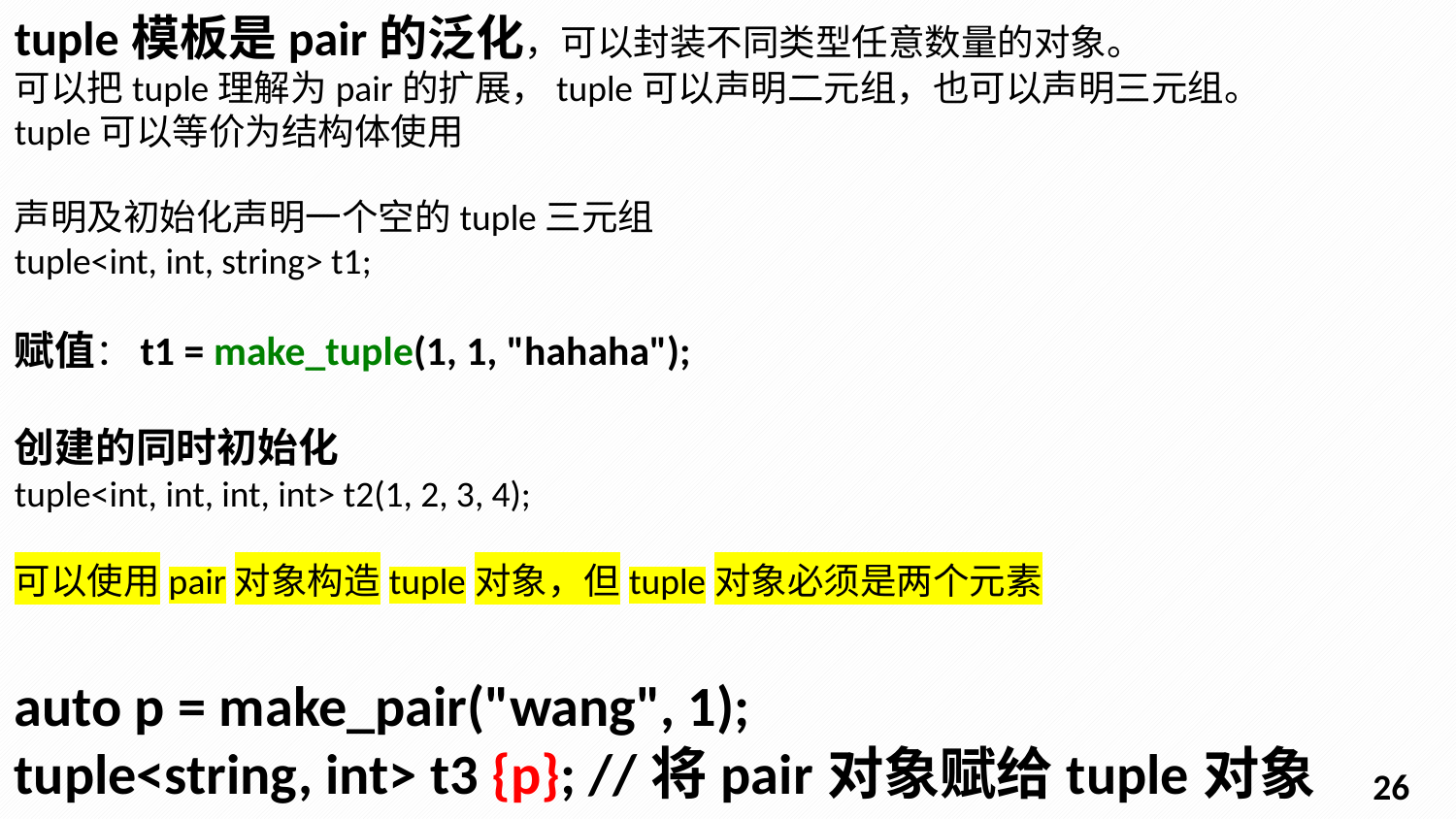

tuple模板是pair的泛化，可以封装不同类型任意数量的对象。
可以把tuple理解为pair的扩展，tuple可以声明二元组，也可以声明三元组。
tuple可以等价为结构体使用
声明及初始化声明一个空的tuple三元组
tuple<int, int, string> t1;

赋值：t1 = make_tuple(1, 1, "hahaha");

创建的同时初始化
tuple<int, int, int, int> t2(1, 2, 3, 4);

可以使用pair对象构造tuple对象，但tuple对象必须是两个元素

auto p = make_pair("wang", 1);
tuple<string, int> t3 {p}; //将pair对象赋给tuple对象
26